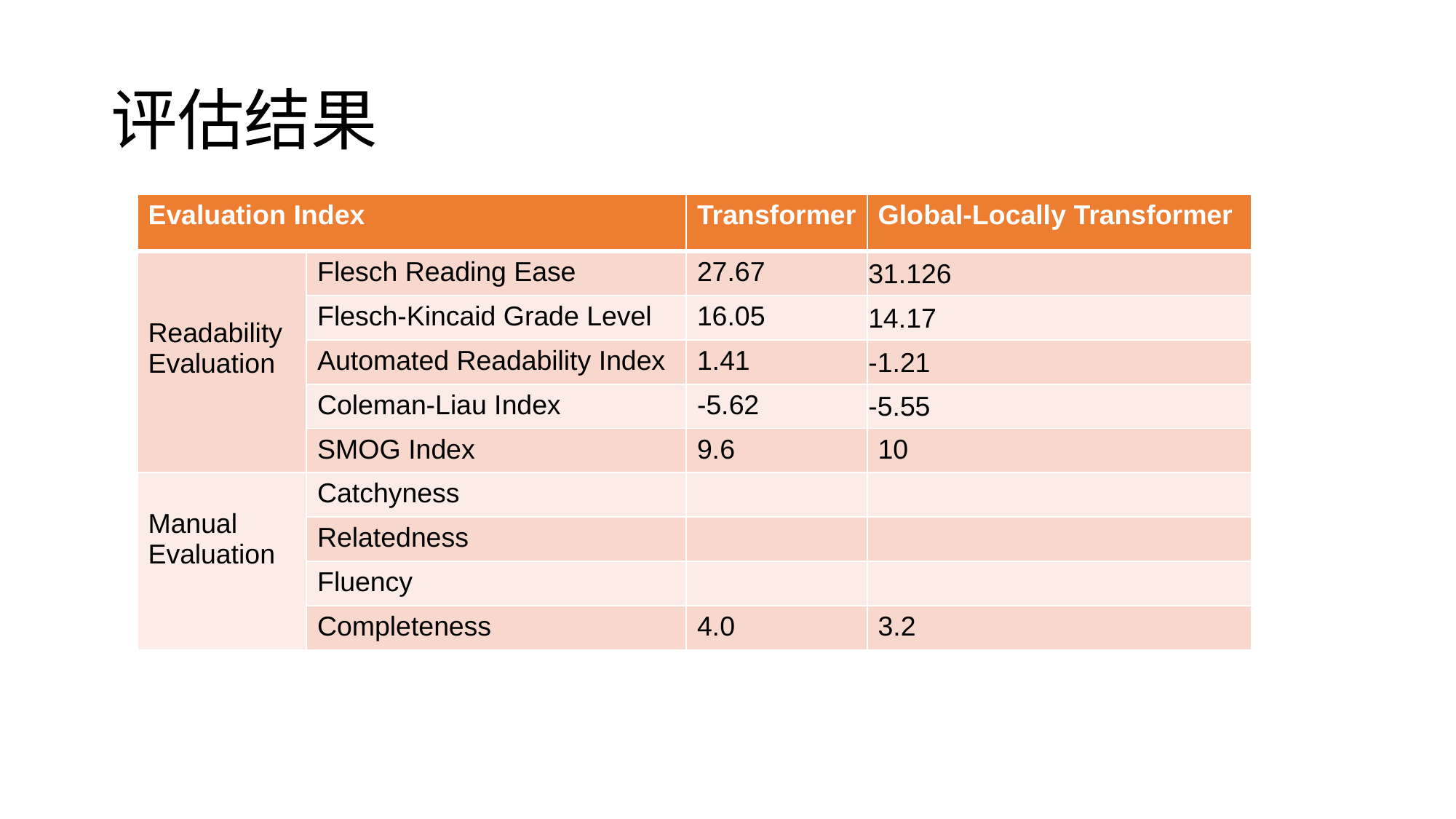

# 评估结果
| Evaluation Index |  | Transformer | Global-Locally Transformer |
| --- | --- | --- | --- |
| Readability Evaluation | Flesch Reading Ease | 27.67 | 31.126 |
|  | Flesch-Kincaid Grade Level | 16.05 | 14.17 |
|  | Automated Readability Index | 1.41 | -1.21 |
|  | Coleman-Liau Index | -5.62 | -5.55 |
|  | SMOG Index | 9.6 | 10 |
| Manual Evaluation | Catchyness |  |  |
|  | Relatedness |  |  |
|  | Fluency |  |  |
|  | Completeness | 4.0 | 3.2 |